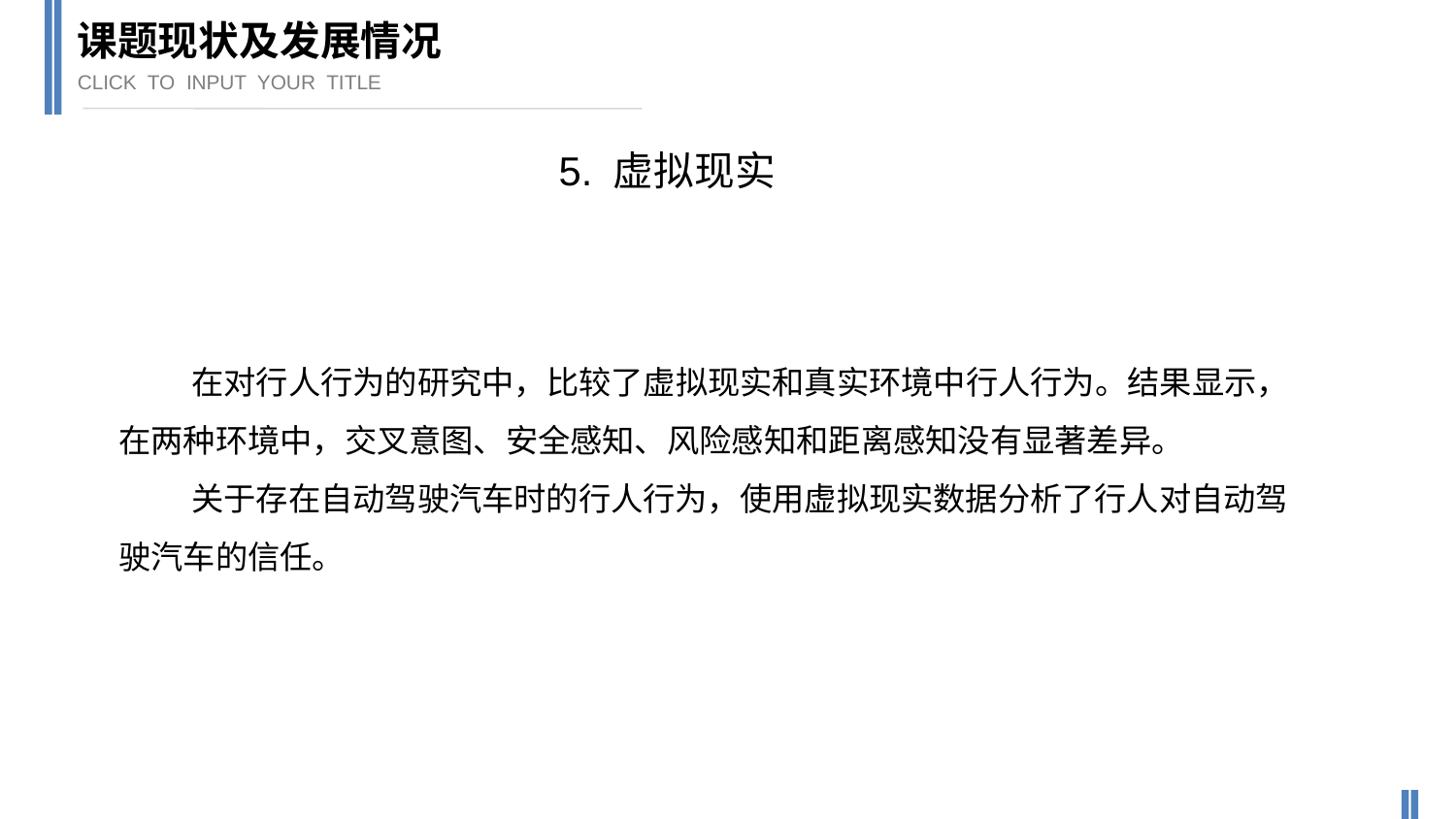

课题现状及发展情况
CLICK  TO  INPUT  YOUR  TITLE
5. 虚拟现实
在对行人行为的研究中，比较了虚拟现实和真实环境中行人行为。结果显示，在两种环境中，交叉意图、安全感知、风险感知和距离感知没有显著差异。
关于存在自动驾驶汽车时的行人行为，使用虚拟现实数据分析了行人对自动驾驶汽车的信任。